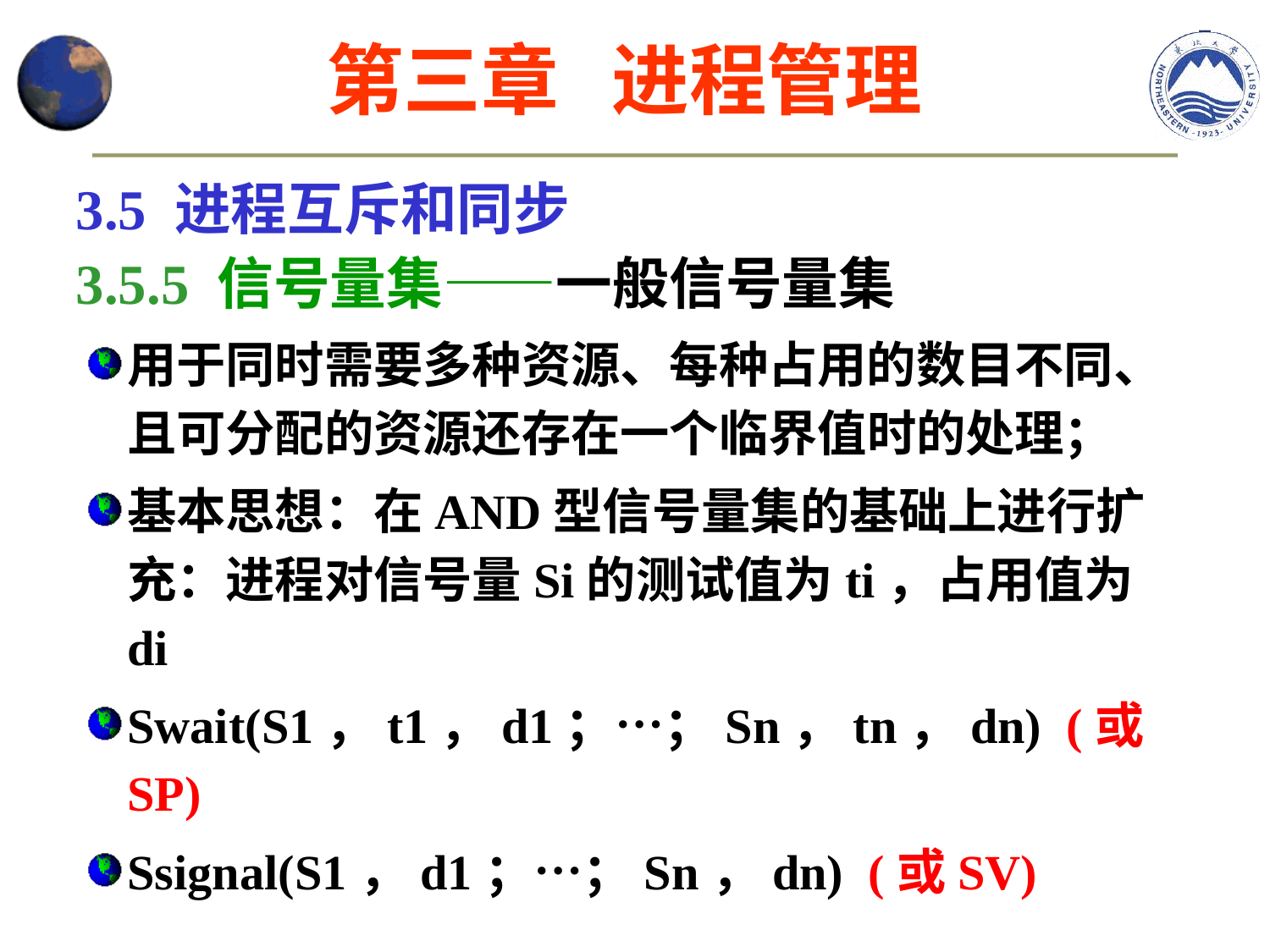

第三章   进程管理
3.5 进程互斥和同步
3.5.5 信号量集——一般信号量集
用于同时需要多种资源、每种占用的数目不同、且可分配的资源还存在一个临界值时的处理；
基本思想：在AND型信号量集的基础上进行扩充：进程对信号量Si的测试值为ti，占用值为di
Swait(S1，t1，d1；…；Sn，tn，dn)  (或SP)
Ssignal(S1，d1；…；Sn，dn)  (或SV)